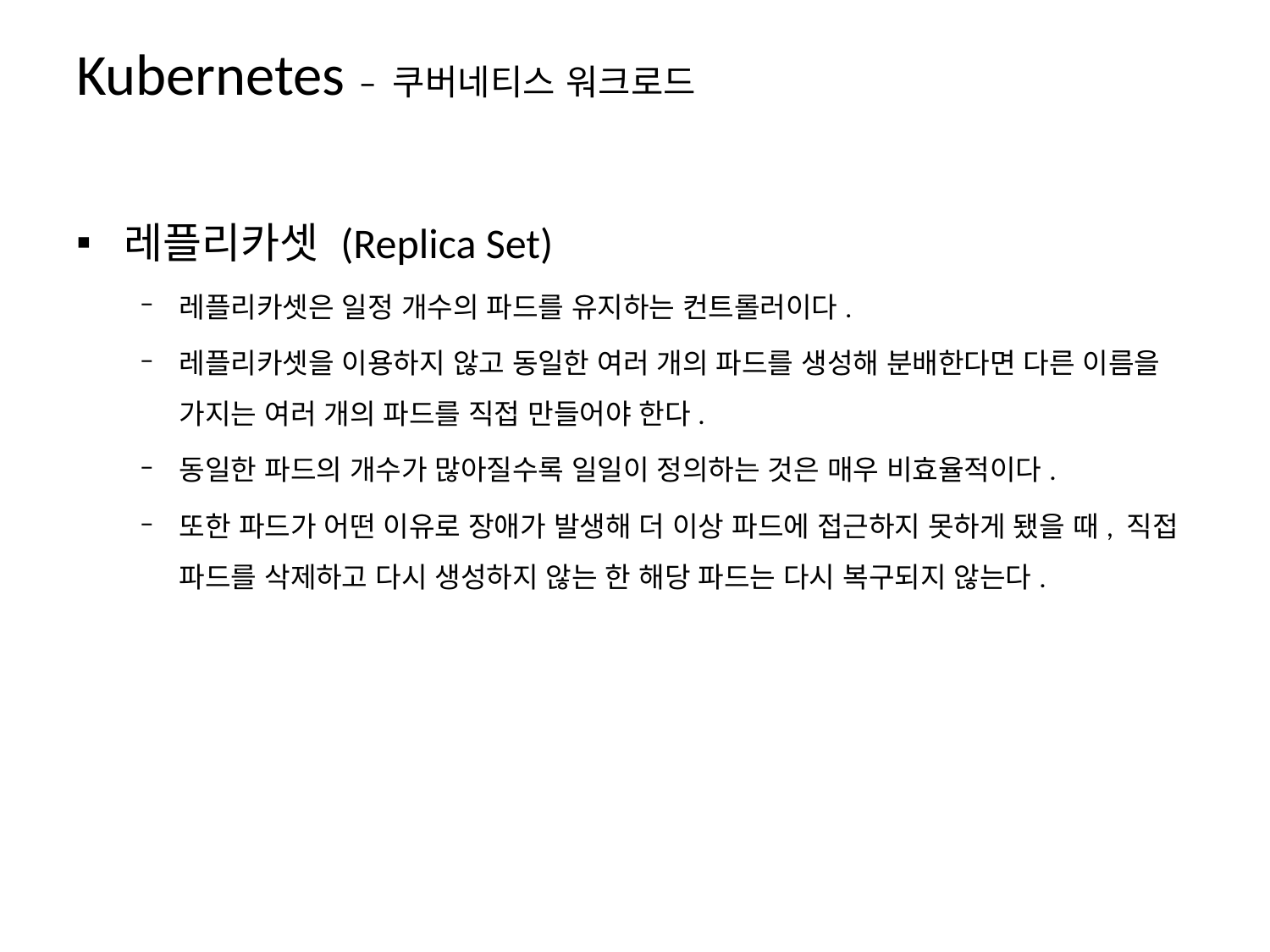

# Kubernetes – 쿠버네티스 워크로드
레플리카셋 (Replica Set)
레플리카셋은 일정 개수의 파드를 유지하는 컨트롤러이다.
레플리카셋을 이용하지 않고 동일한 여러 개의 파드를 생성해 분배한다면 다른 이름을 가지는 여러 개의 파드를 직접 만들어야 한다.
동일한 파드의 개수가 많아질수록 일일이 정의하는 것은 매우 비효율적이다.
또한 파드가 어떤 이유로 장애가 발생해 더 이상 파드에 접근하지 못하게 됐을 때, 직접 파드를 삭제하고 다시 생성하지 않는 한 해당 파드는 다시 복구되지 않는다.